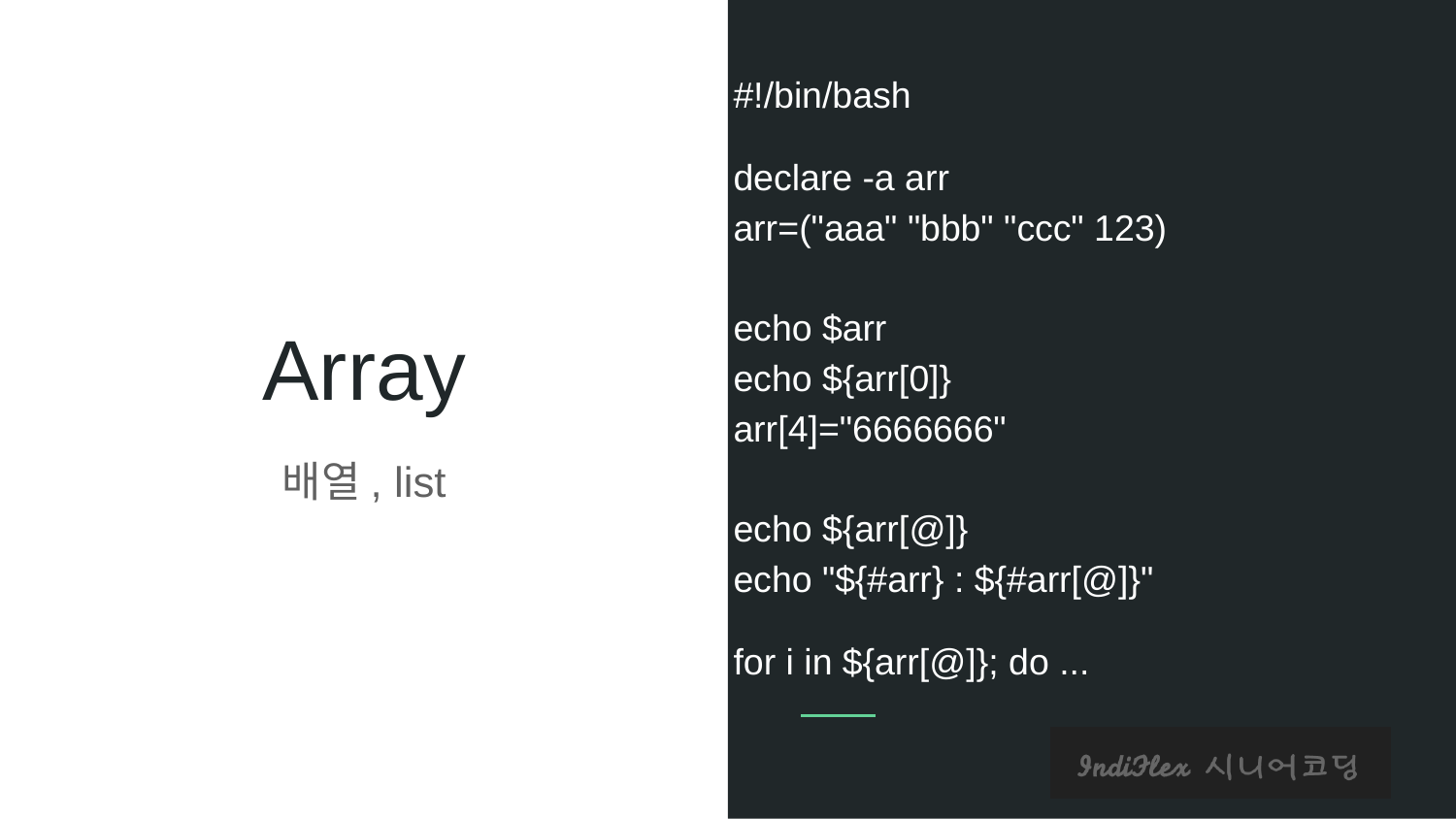

#!/bin/bash
declare -a arr
arr=("aaa" "bbb" "ccc" 123)
echo $arr
echo ${arr[0]}
arr[4]="6666666"
echo ${arr[@]}
echo "${#arr} : ${#arr[@]}"
for i in ${arr[@]}; do ...
# Array
배열, list